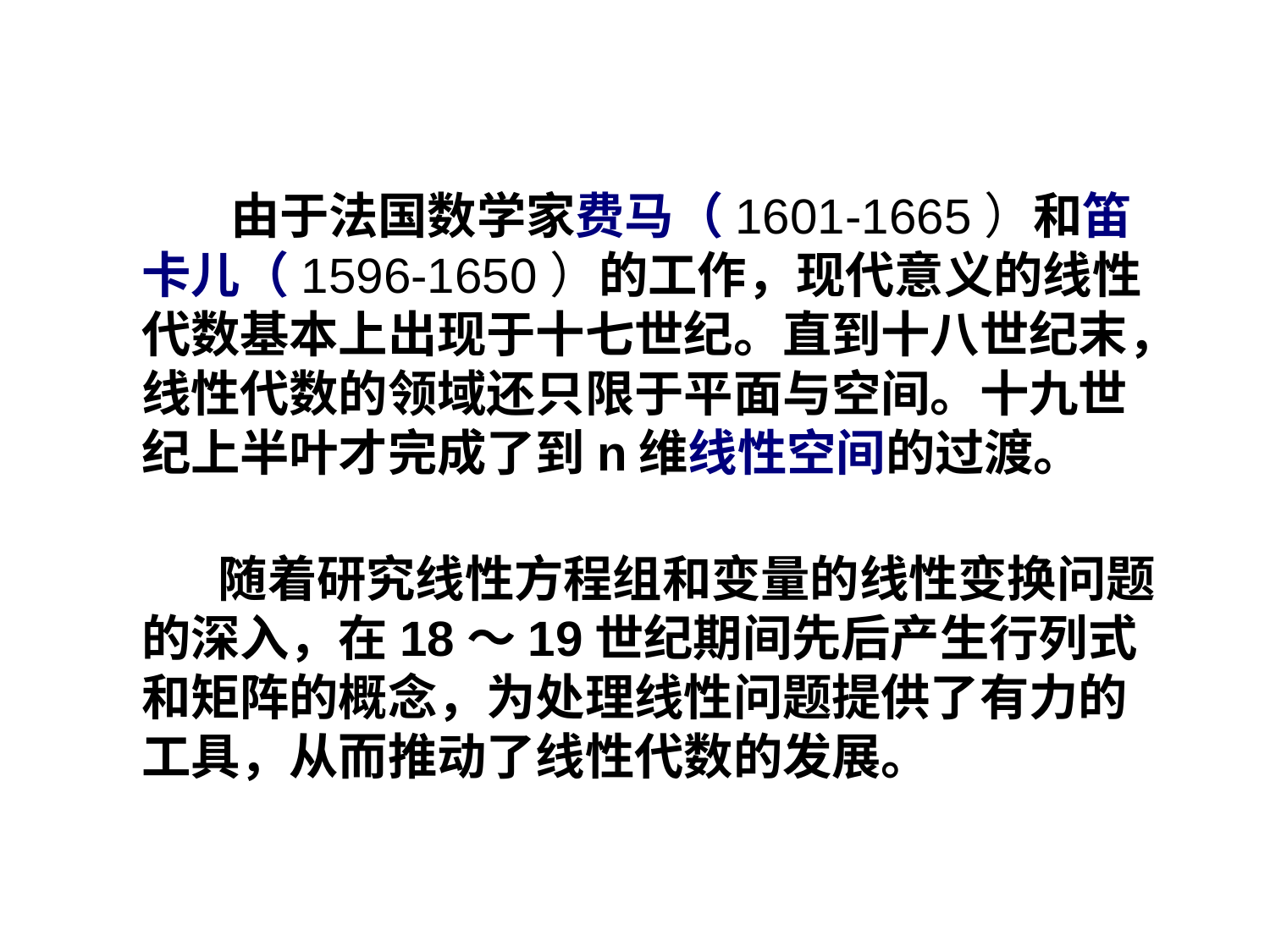

由于法国数学家费马（1601-1665）和笛卡儿（1596-1650）的工作，现代意义的线性代数基本上出现于十七世纪。直到十八世纪末，线性代数的领域还只限于平面与空间。十九世纪上半叶才完成了到n维线性空间的过渡。
       随着研究线性方程组和变量的线性变换问题的深入，在18～19世纪期间先后产生行列式和矩阵的概念，为处理线性问题提供了有力的工具，从而推动了线性代数的发展。